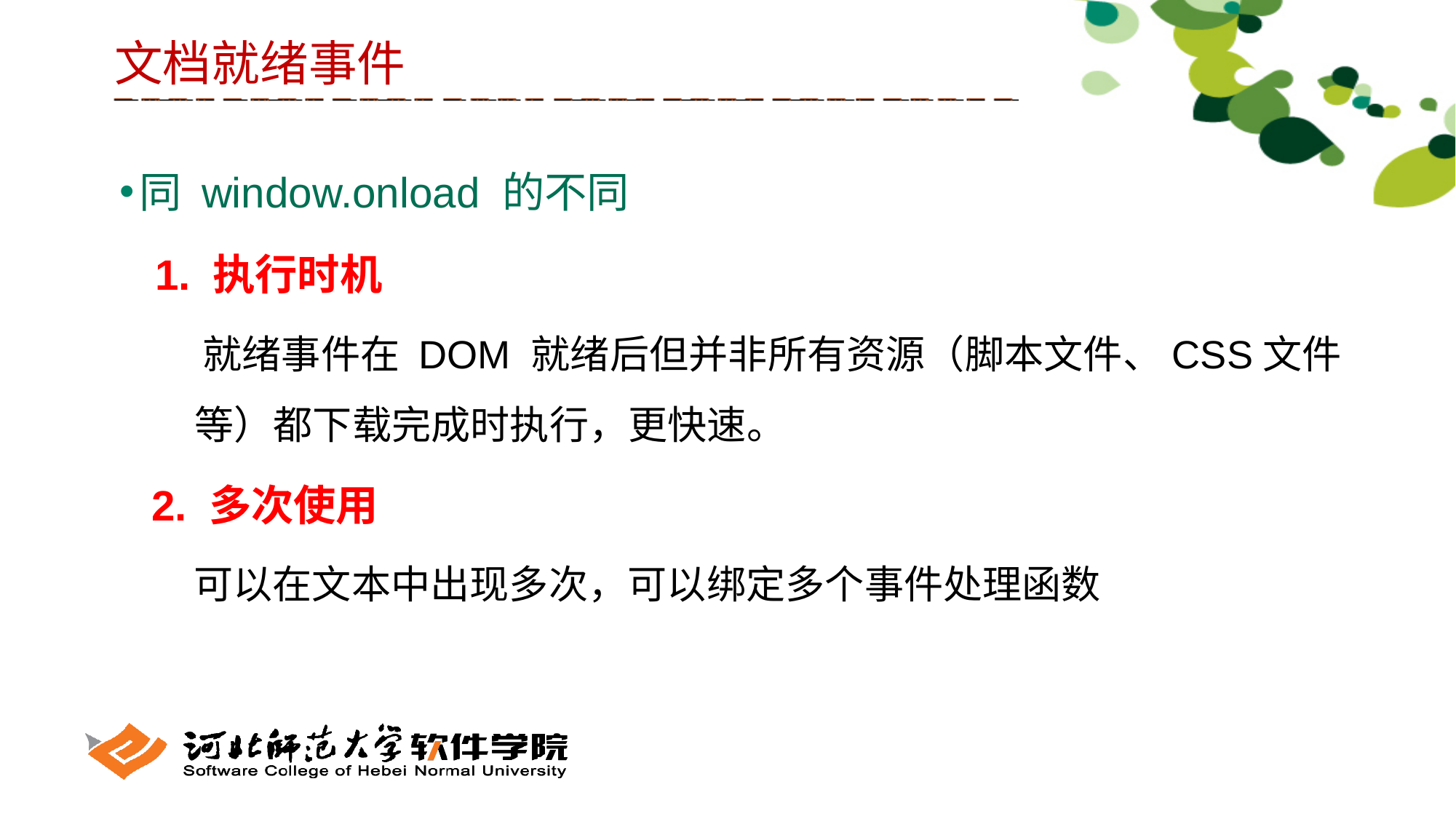

文档就绪事件
同 window.onload 的不同
   1. 执行时机
      就绪事件在 DOM 就绪后但并非所有资源（脚本文件、CSS文件等）都下载完成时执行，更快速。
 2. 多次使用
     可以在文本中出现多次，可以绑定多个事件处理函数